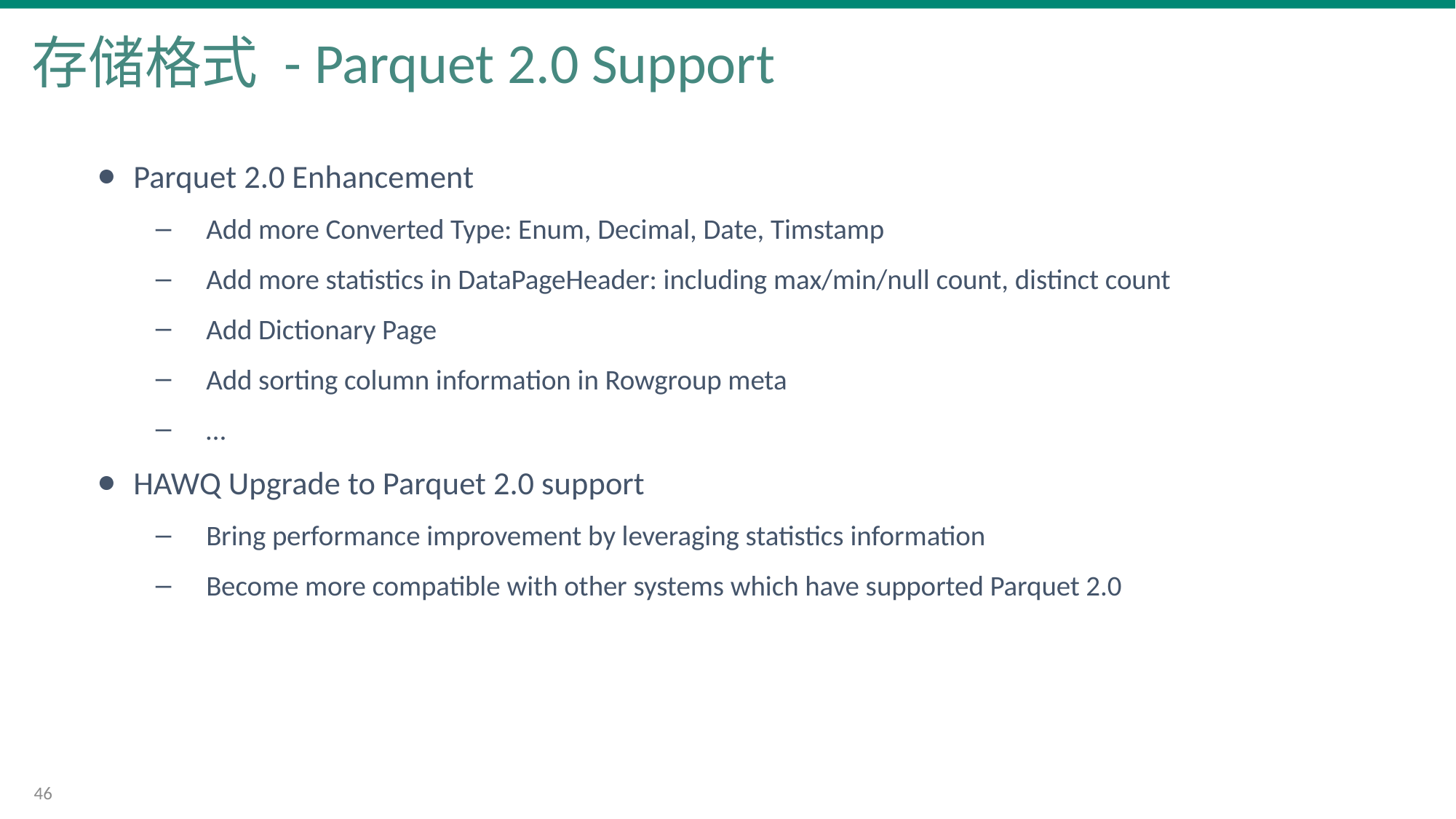

# 存储格式 - Parquet 2.0 Support
Parquet 2.0 Enhancement
Add more Converted Type: Enum, Decimal, Date, Timstamp
Add more statistics in DataPageHeader: including max/min/null count, distinct count
Add Dictionary Page
Add sorting column information in Rowgroup meta
…
HAWQ Upgrade to Parquet 2.0 support
Bring performance improvement by leveraging statistics information
Become more compatible with other systems which have supported Parquet 2.0
46